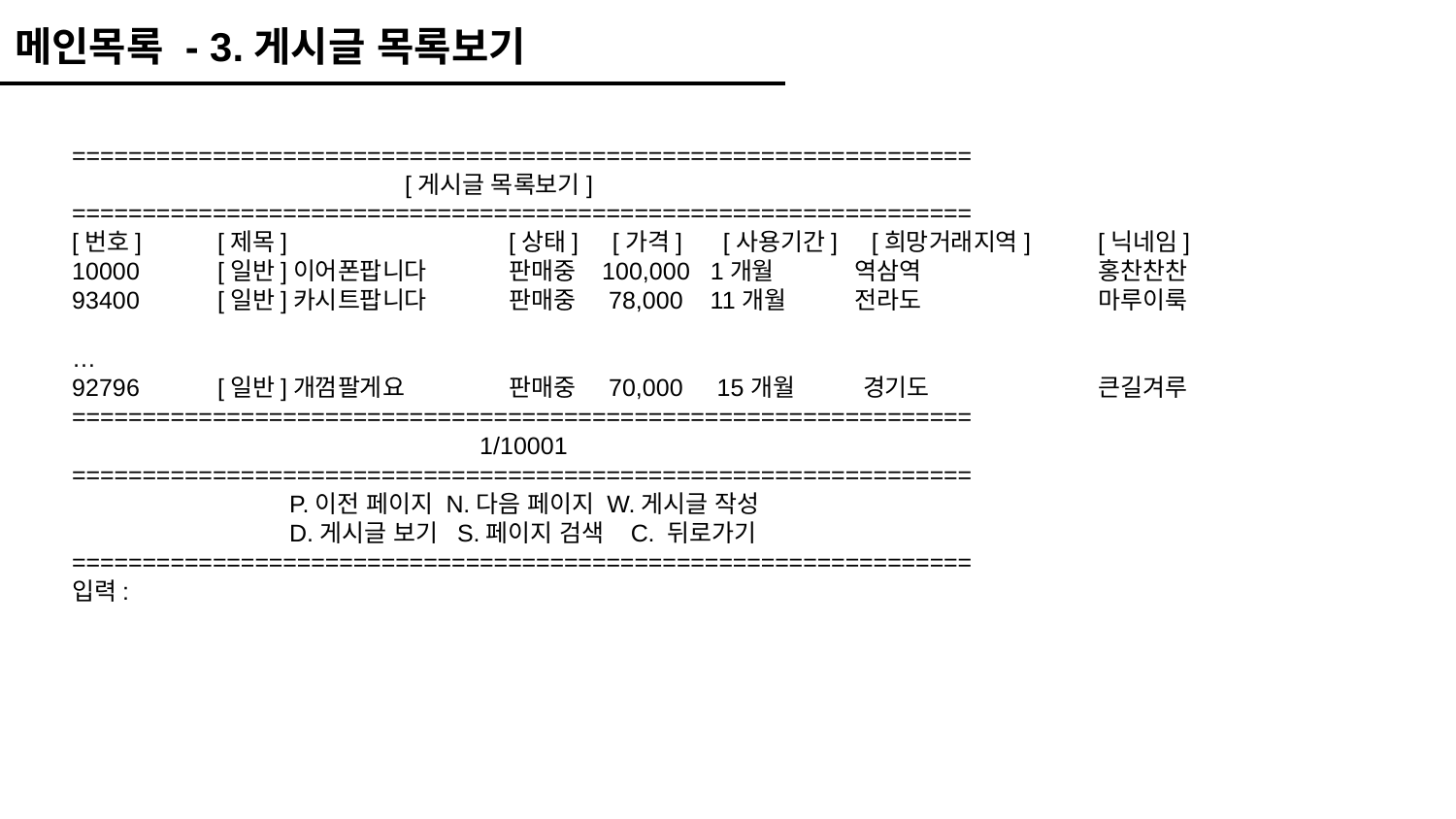

메인목록 - 3.게시글 목록보기
================================================================
                                                 [게시글 목록보기]
================================================================
[번호]	[제목]		[상태]     [가격]      [사용기간]     [희망거래지역]	 [닉네임]
10000	[일반]이어폰팝니다	판매중   100,000   1개월	        역삼역		 홍찬찬찬
93400	[일반]카시트팝니다	판매중    78,000    11개월	        전라도		 마루이룩
…
92796 	[일반]개껌팔게요	판매중    70,000     15개월          경기도		 큰길겨루
================================================================
                                                            1/10001
================================================================
                                P.이전 페이지 N.다음 페이지 W.게시글 작성
                                D.게시글 보기  S.페이지 검색   C. 뒤로가기
================================================================
입력: